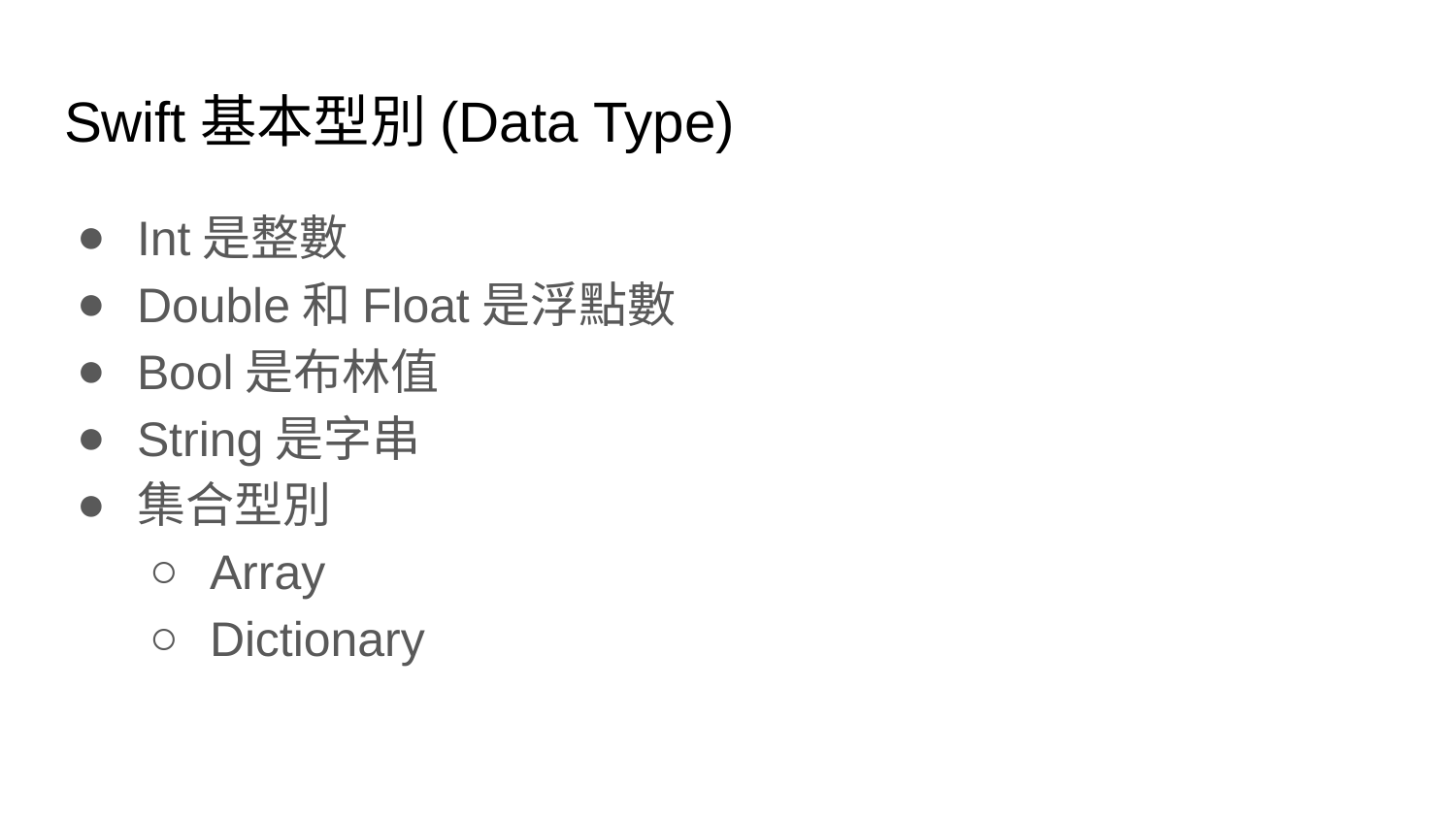

# Swift基本型別(Data Type)
Int是整數
Double和Float是浮點數
Bool是布林值
String是字串
集合型別
Array
Dictionary